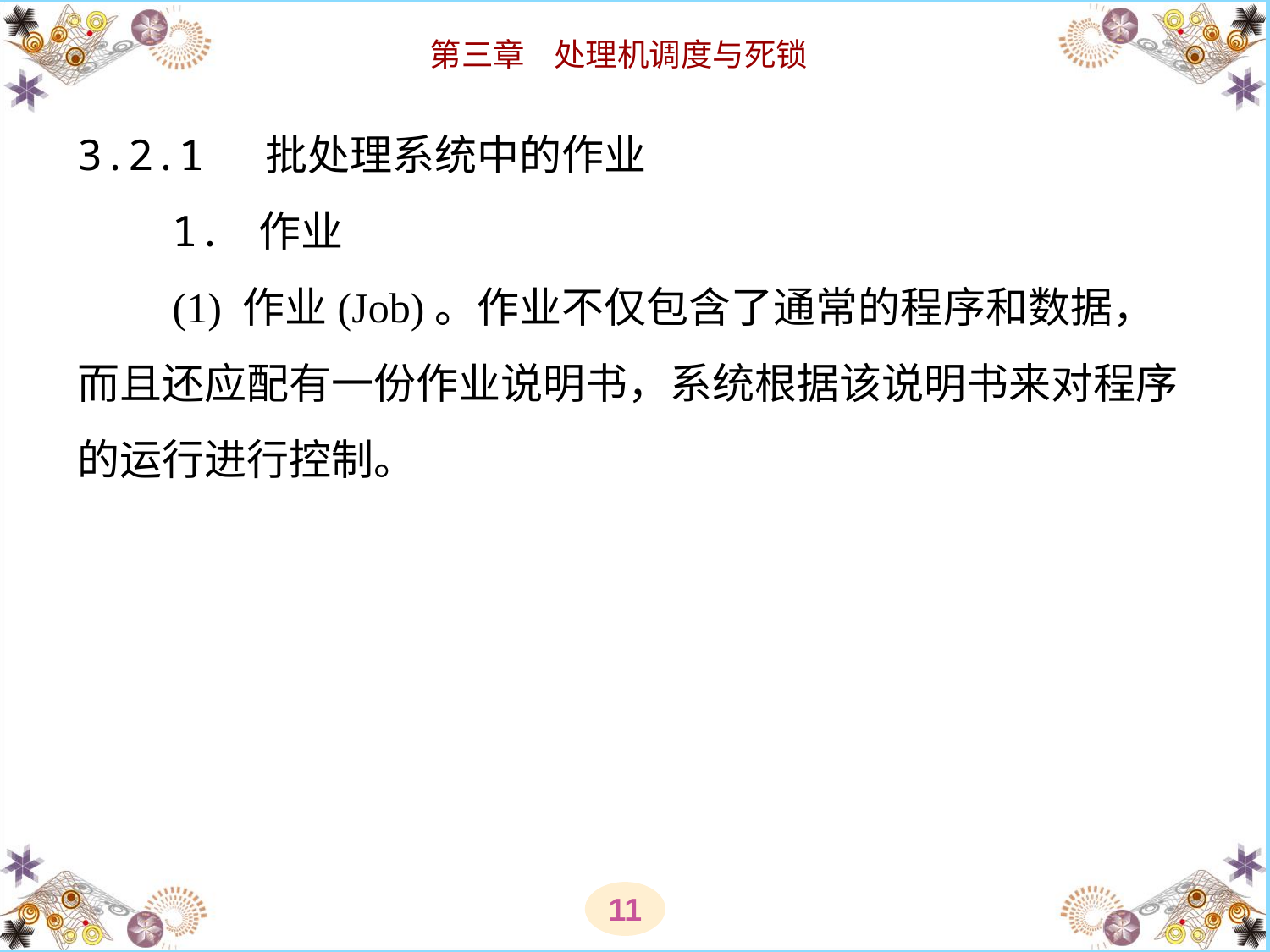

# 3.2.1  批处理系统中的作业 　　1. 作业 　　(1) 作业(Job)。作业不仅包含了通常的程序和数据，而且还应配有一份作业说明书，系统根据该说明书来对程序的运行进行控制。